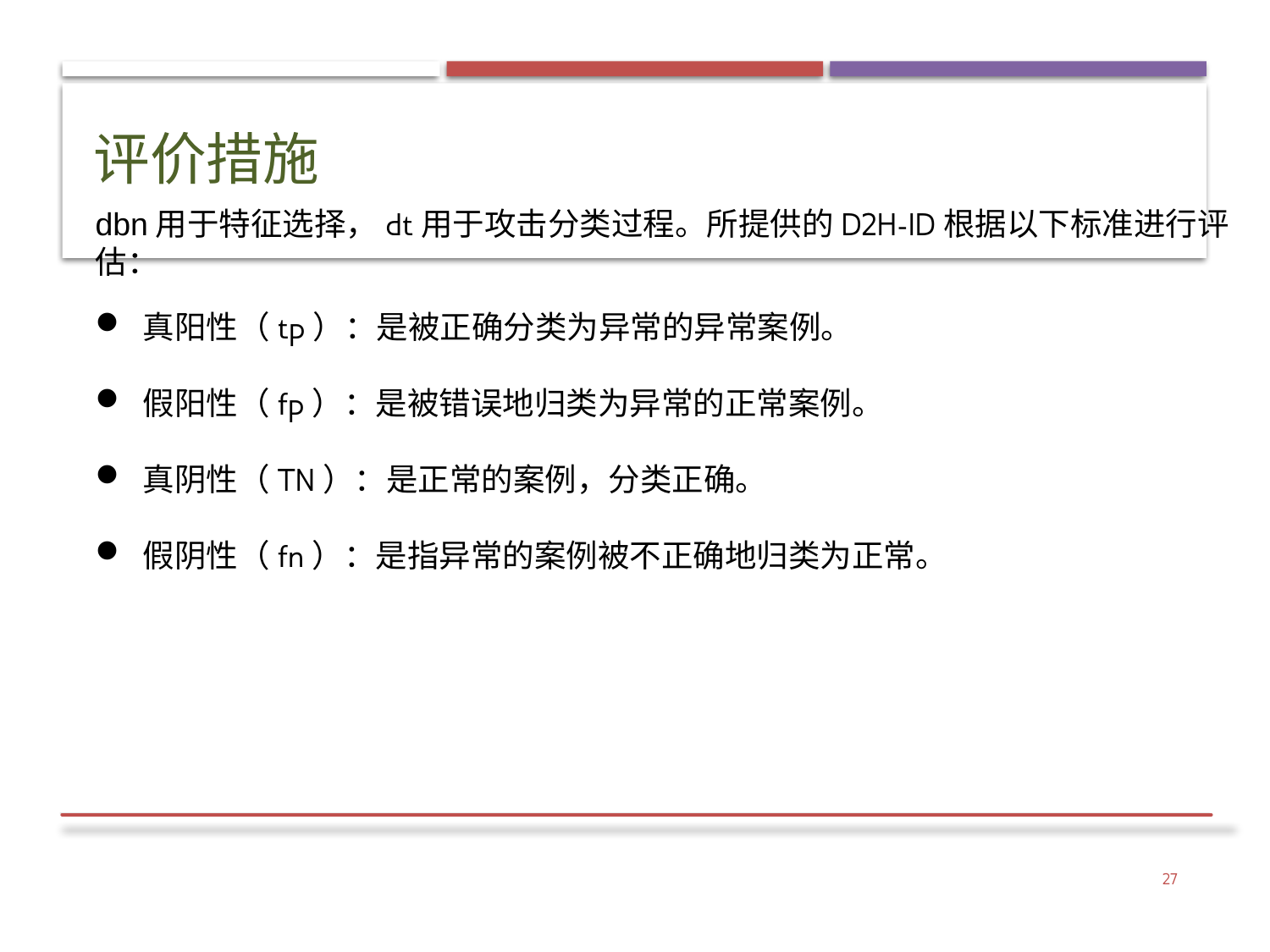

# 评价措施
dbn用于特征选择，dt用于攻击分类过程。所提供的D2H-ID根据以下标准进行评估：
真阳性（tp）：是被正确分类为异常的异常案例。

假阳性（fp）：是被错误地归类为异常的正常案例。

真阴性（TN）：是正常的案例，分类正确。

假阴性（fn）：是指异常的案例被不正确地归类为正常。
27